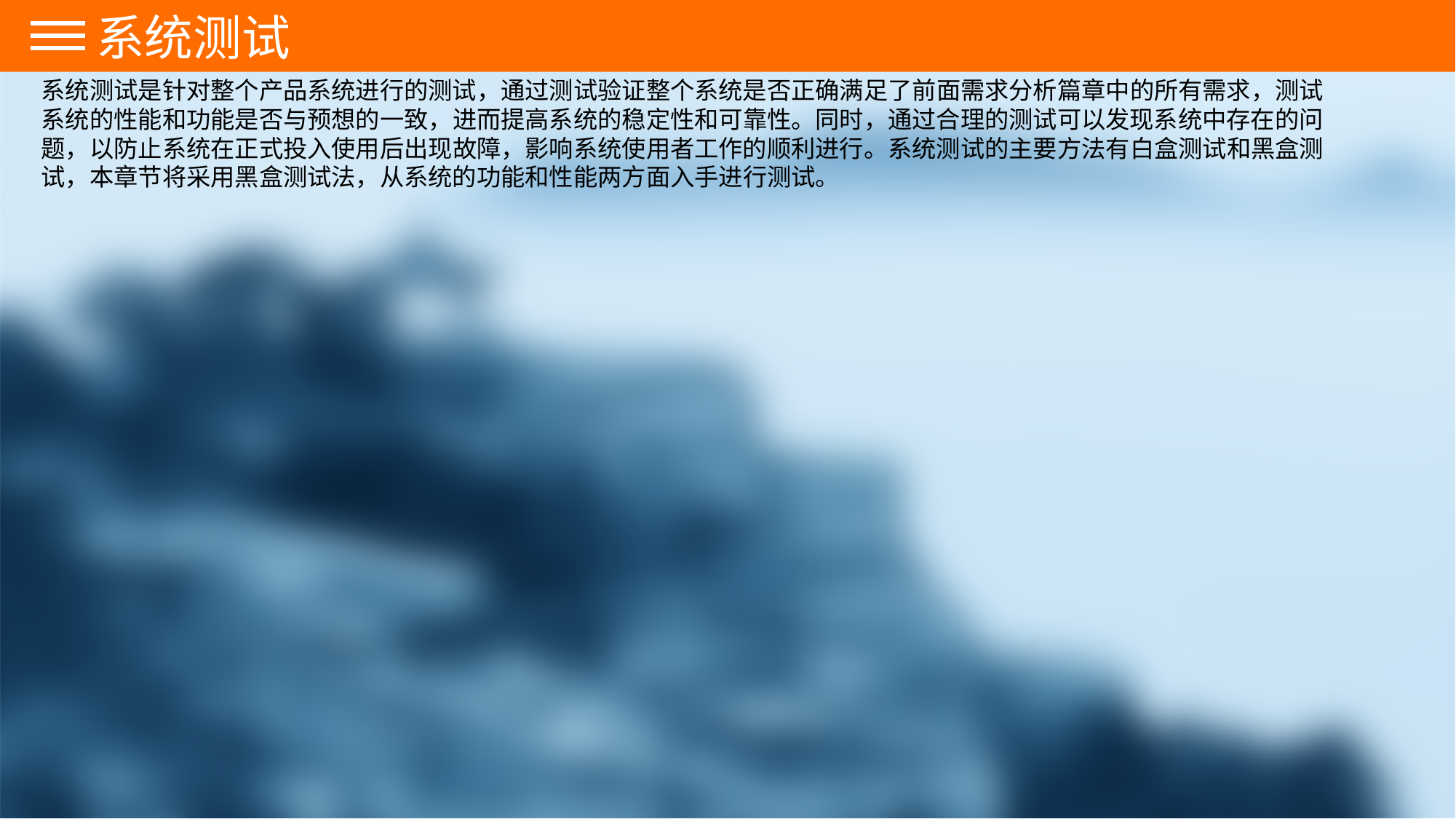

系统测试
系统测试是针对整个产品系统进行的测试，通过测试验证整个系统是否正确满足了前面需求分析篇章中的所有需求，测试系统的性能和功能是否与预想的一致，进而提高系统的稳定性和可靠性。同时，通过合理的测试可以发现系统中存在的问题，以防止系统在正式投入使用后出现故障，影响系统使用者工作的顺利进行。系统测试的主要方法有白盒测试和黑盒测试，本章节将采用黑盒测试法，从系统的功能和性能两方面入手进行测试。